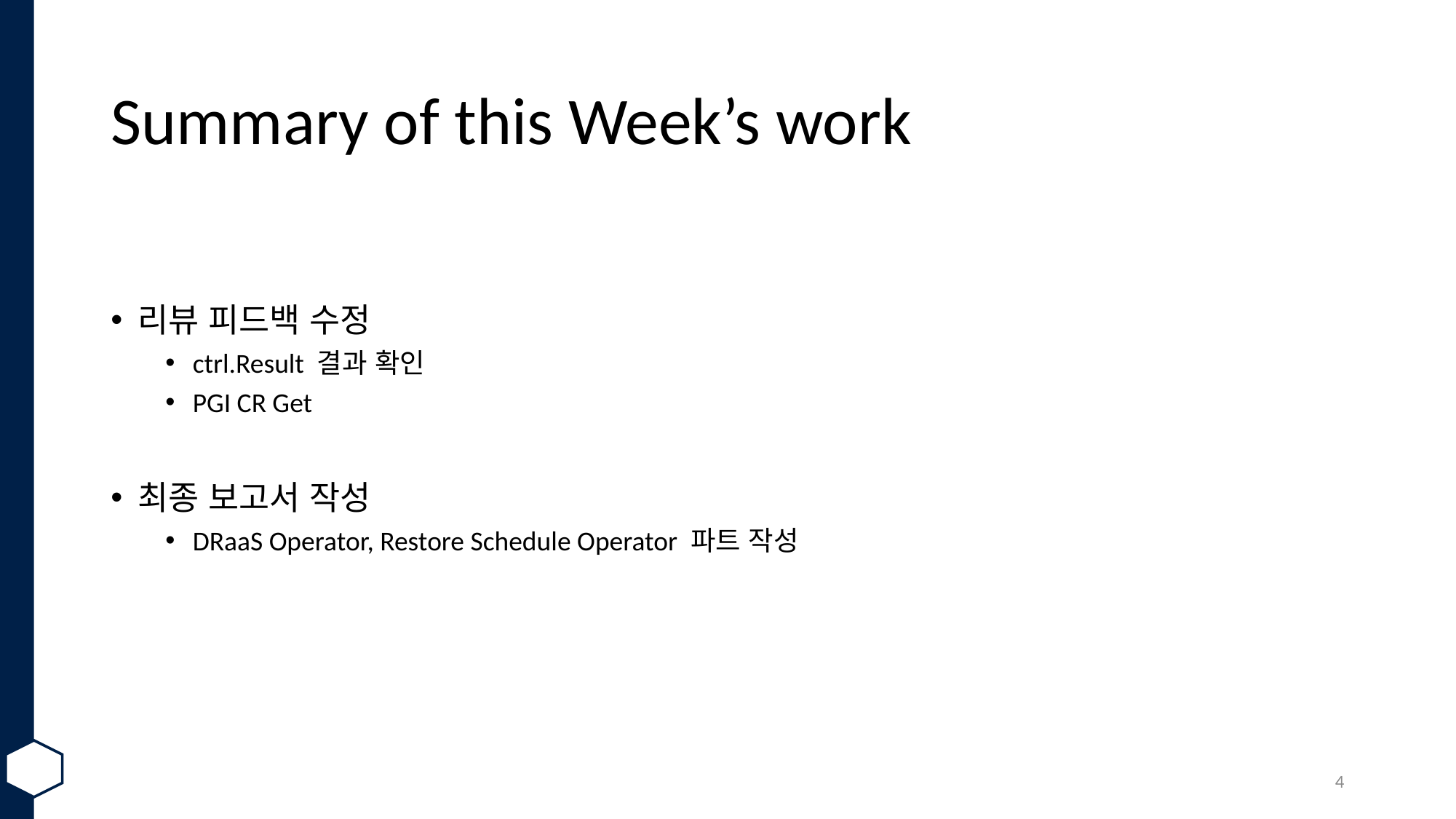

# Summary of this Week’s work

리뷰 피드백 수정
ctrl.Result 결과 확인
PGI CR Get

최종 보고서 작성
DRaaS Operator, Restore Schedule Operator 파트 작성

4